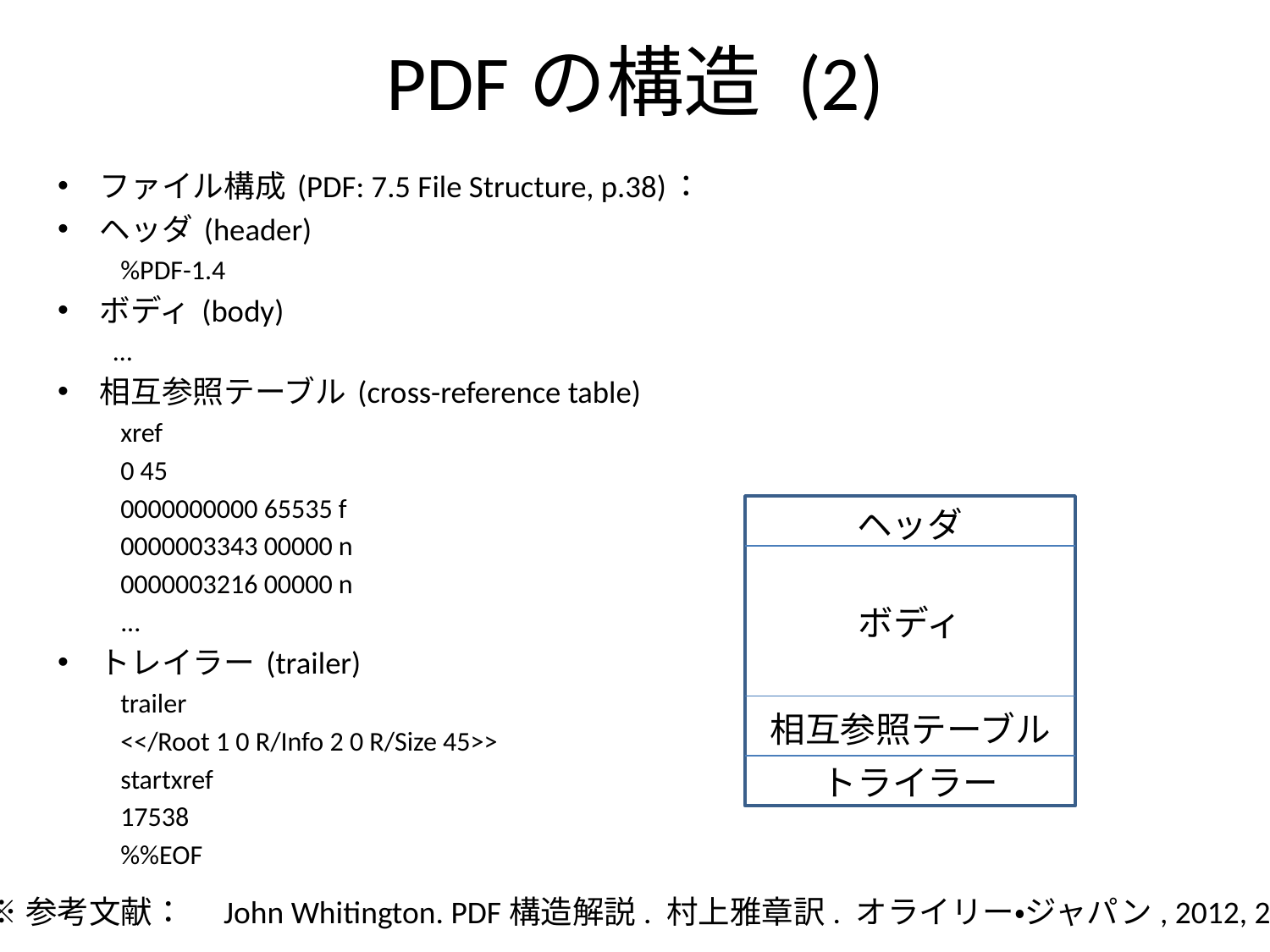

# PDFの構造 (2)
ファイル構成 (PDF: 7.5 File Structure, p.38)：
ヘッダ (header)
%PDF-1.4
ボディ (body)
…
相互参照テーブル (cross-reference table)
xref
0 45
0000000000 65535 f
0000003343 00000 n
0000003216 00000 n
...
トレイラー (trailer)
trailer
<</Root 1 0 R/Info 2 0 R/Size 45>>
startxref
17538
%%EOF

ヘッダ
ボディ
相互参照テーブル
トライラー
24
※参考文献：　John Whitington. PDF構造解説. 村上雅章訳. オライリー・ジャパン, 2012, 225p.